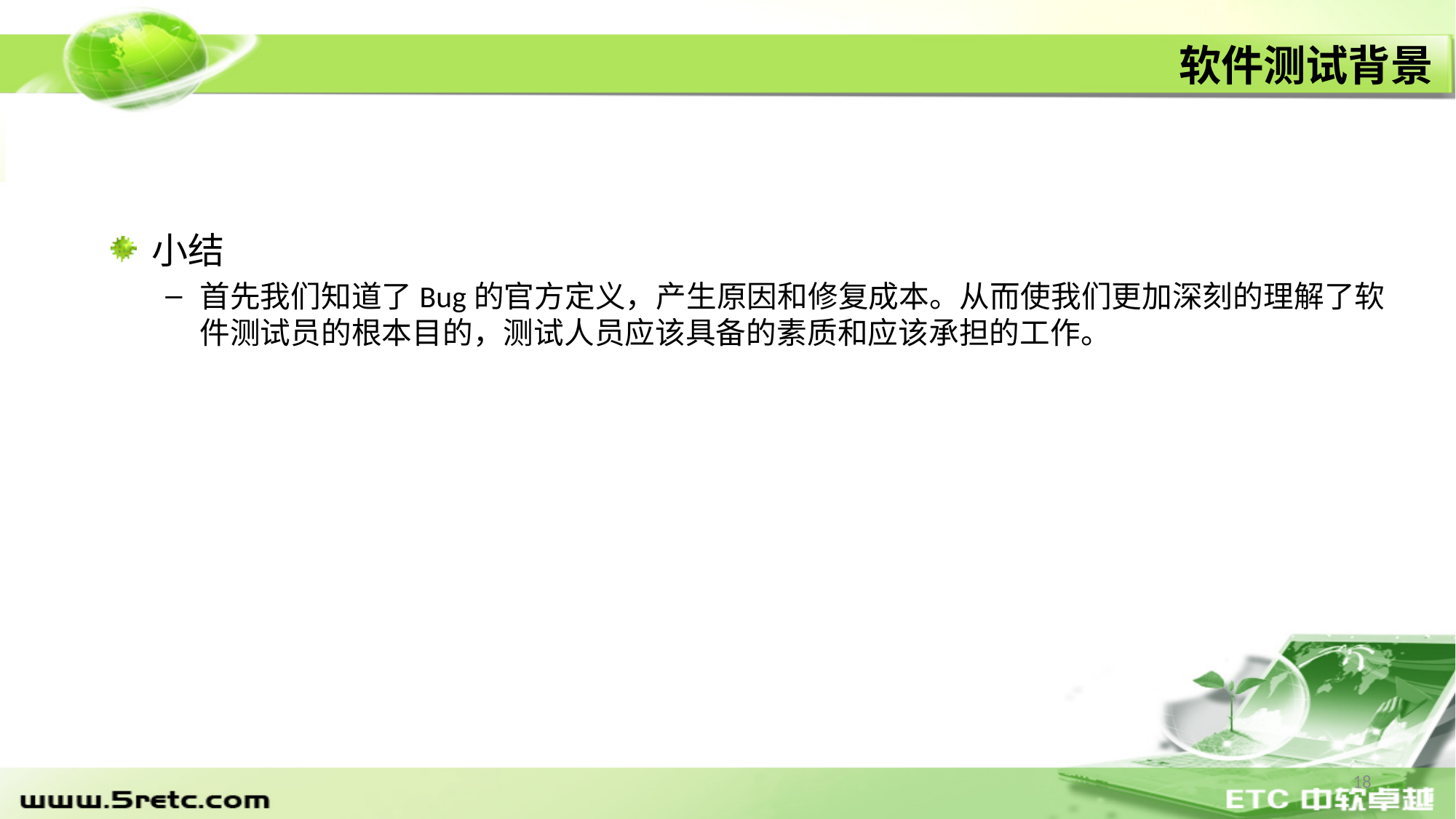

# 软件测试背景
小结
首先我们知道了Bug的官方定义，产生原因和修复成本。从而使我们更加深刻的理解了软件测试员的根本目的，测试人员应该具备的素质和应该承担的工作。

18